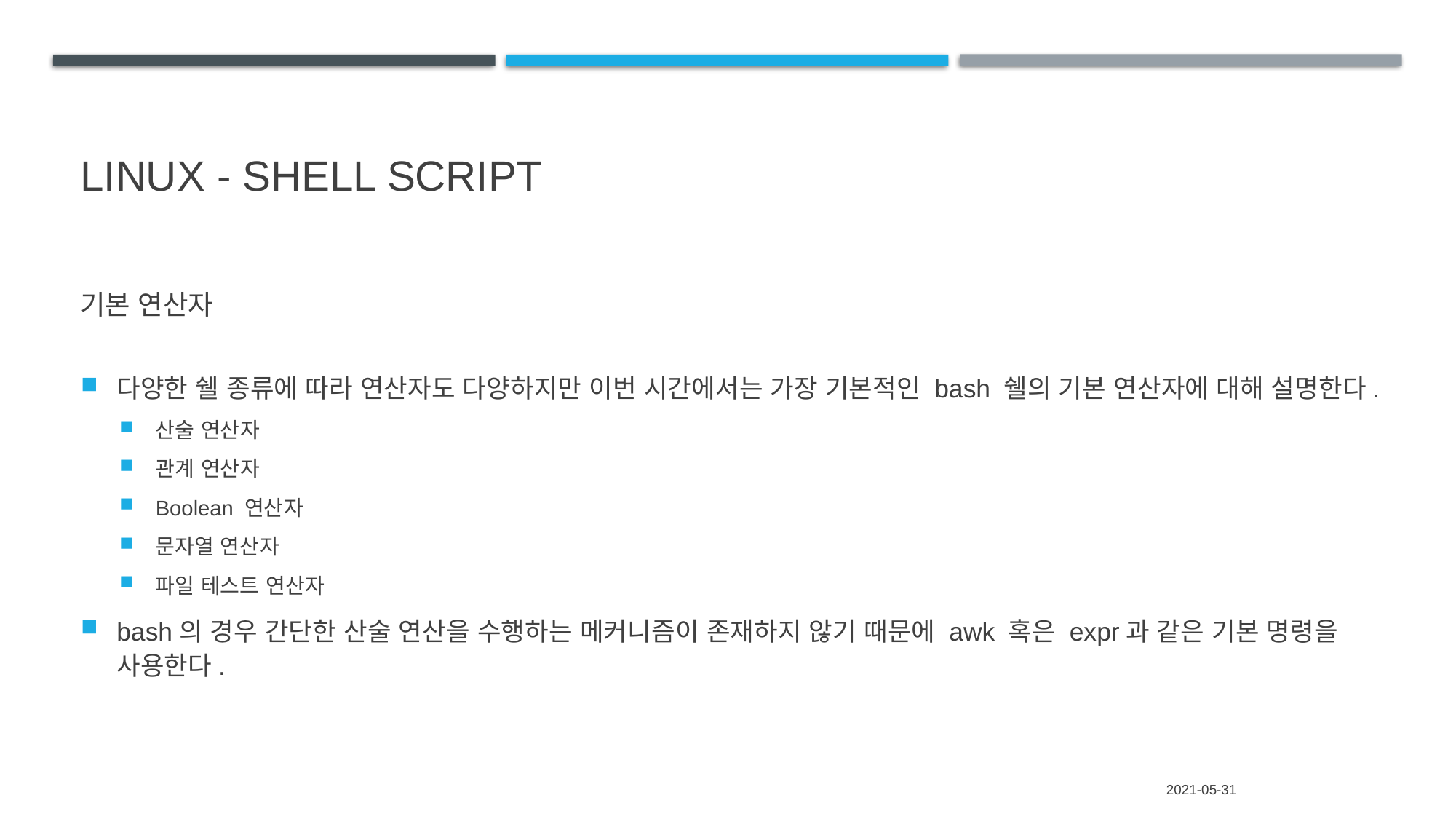

# Linux - shell script
기본 연산자
다양한 쉘 종류에 따라 연산자도 다양하지만 이번 시간에서는 가장 기본적인 bash 쉘의 기본 연산자에 대해 설명한다.
산술 연산자
관계 연산자
Boolean 연산자
문자열 연산자
파일 테스트 연산자
bash의 경우 간단한 산술 연산을 수행하는 메커니즘이 존재하지 않기 때문에 awk 혹은 expr과 같은 기본 명령을 사용한다.
2021-05-31